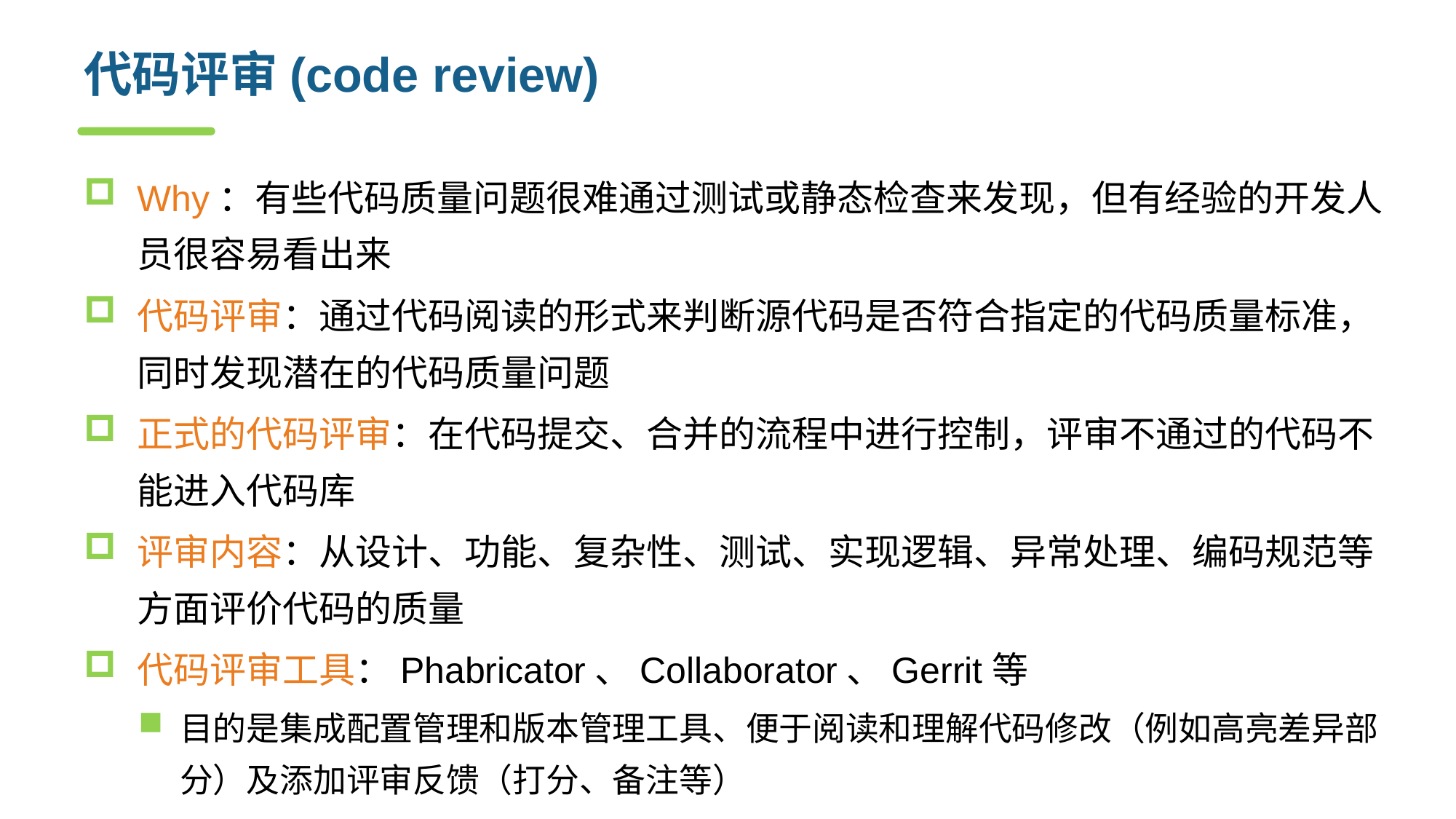

# 代码评审(code review)
Why：有些代码质量问题很难通过测试或静态检查来发现，但有经验的开发人员很容易看出来
代码评审：通过代码阅读的形式来判断源代码是否符合指定的代码质量标准，同时发现潜在的代码质量问题
正式的代码评审：在代码提交、合并的流程中进行控制，评审不通过的代码不能进入代码库
评审内容：从设计、功能、复杂性、测试、实现逻辑、异常处理、编码规范等方面评价代码的质量
代码评审工具：Phabricator、Collaborator、Gerrit等
目的是集成配置管理和版本管理工具、便于阅读和理解代码修改（例如高亮差异部分）及添加评审反馈（打分、备注等）

26